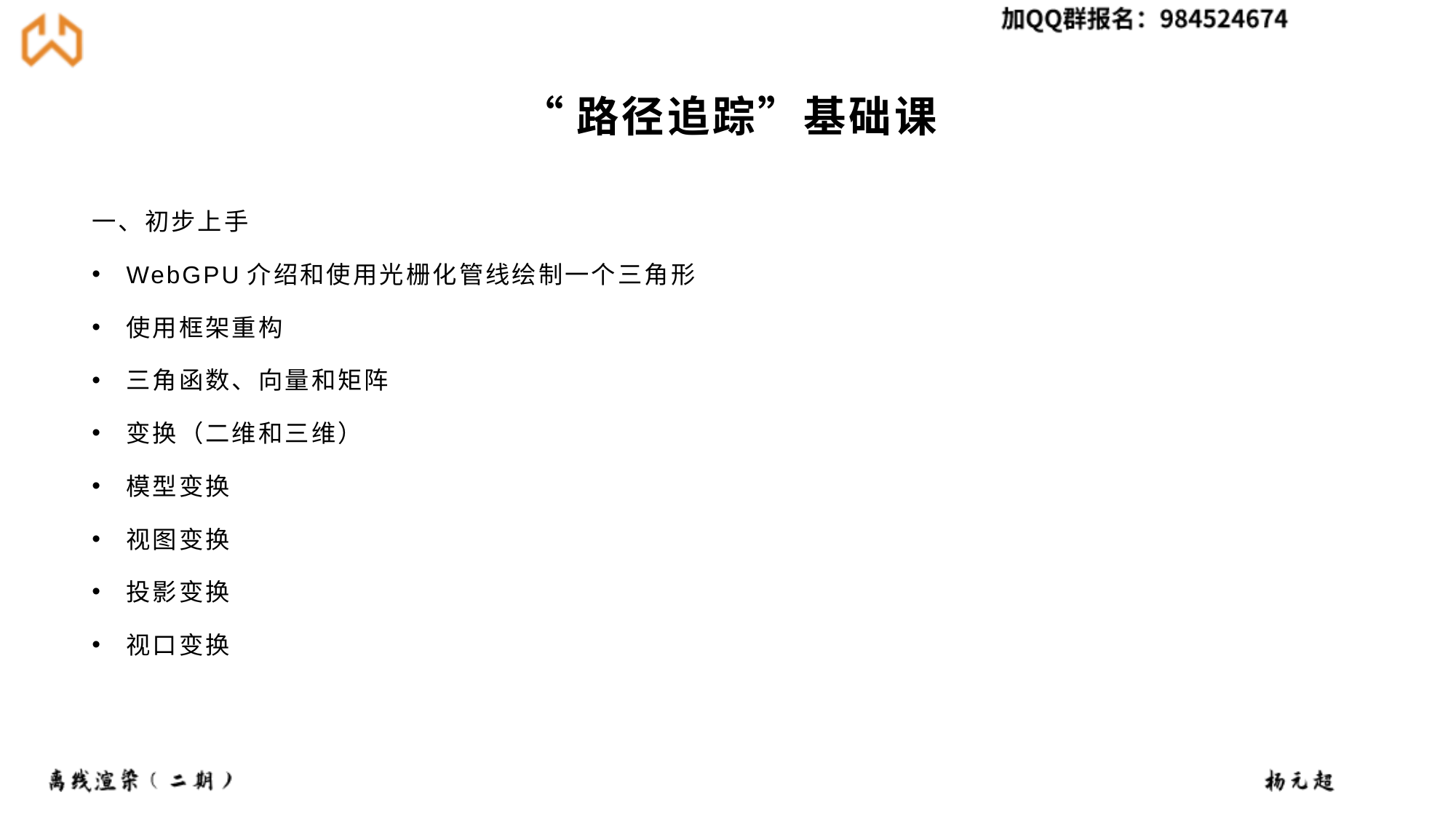

# “路径追踪”基础课
一、初步上手
WebGPU介绍和使用光栅化管线绘制一个三角形
使用框架重构
三角函数、向量和矩阵
变换（二维和三维）
模型变换
视图变换
投影变换
视口变换